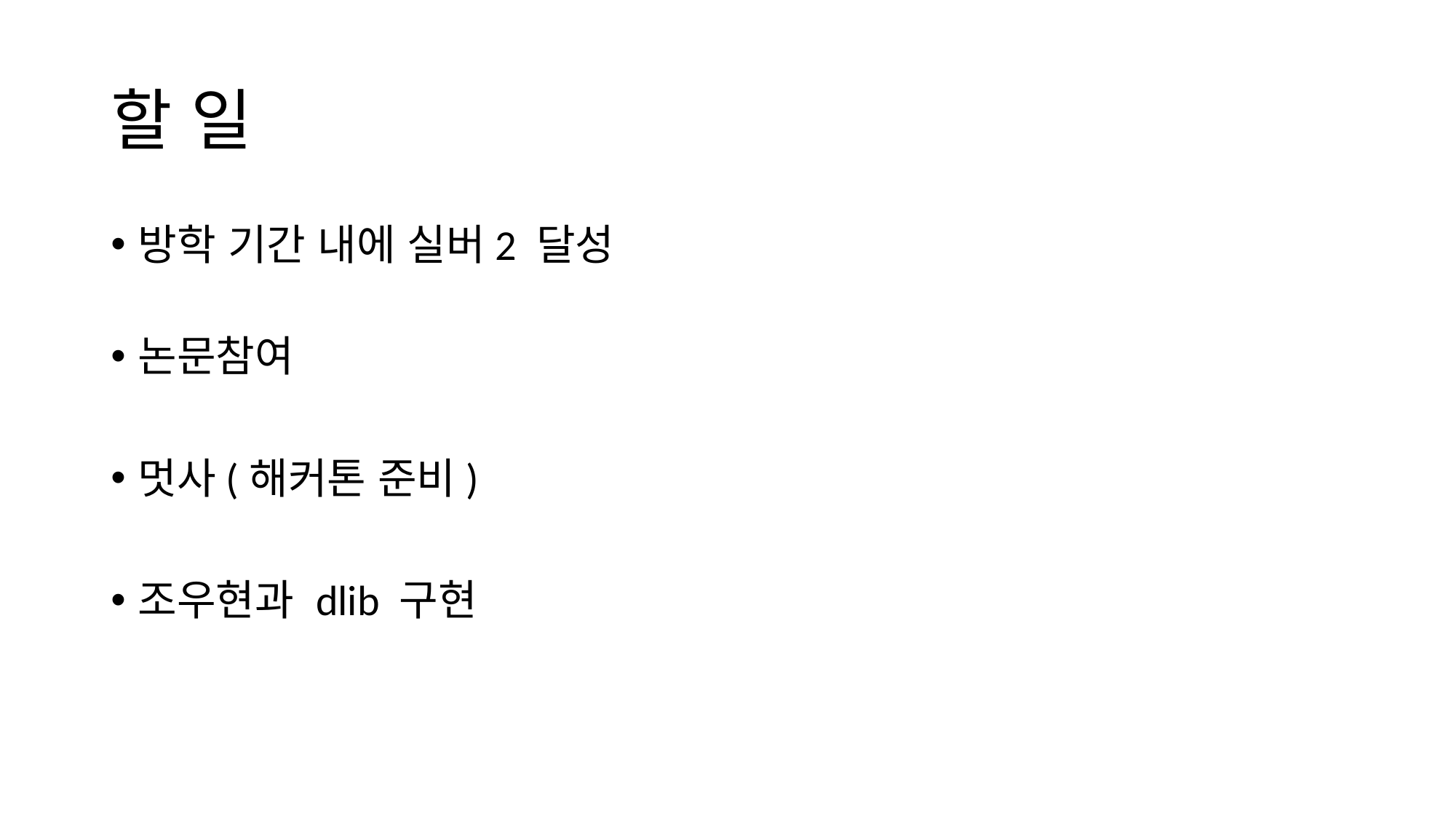

# 할 일
방학 기간 내에 실버2 달성
논문참여

멋사(해커톤 준비)

조우현과 dlib 구현